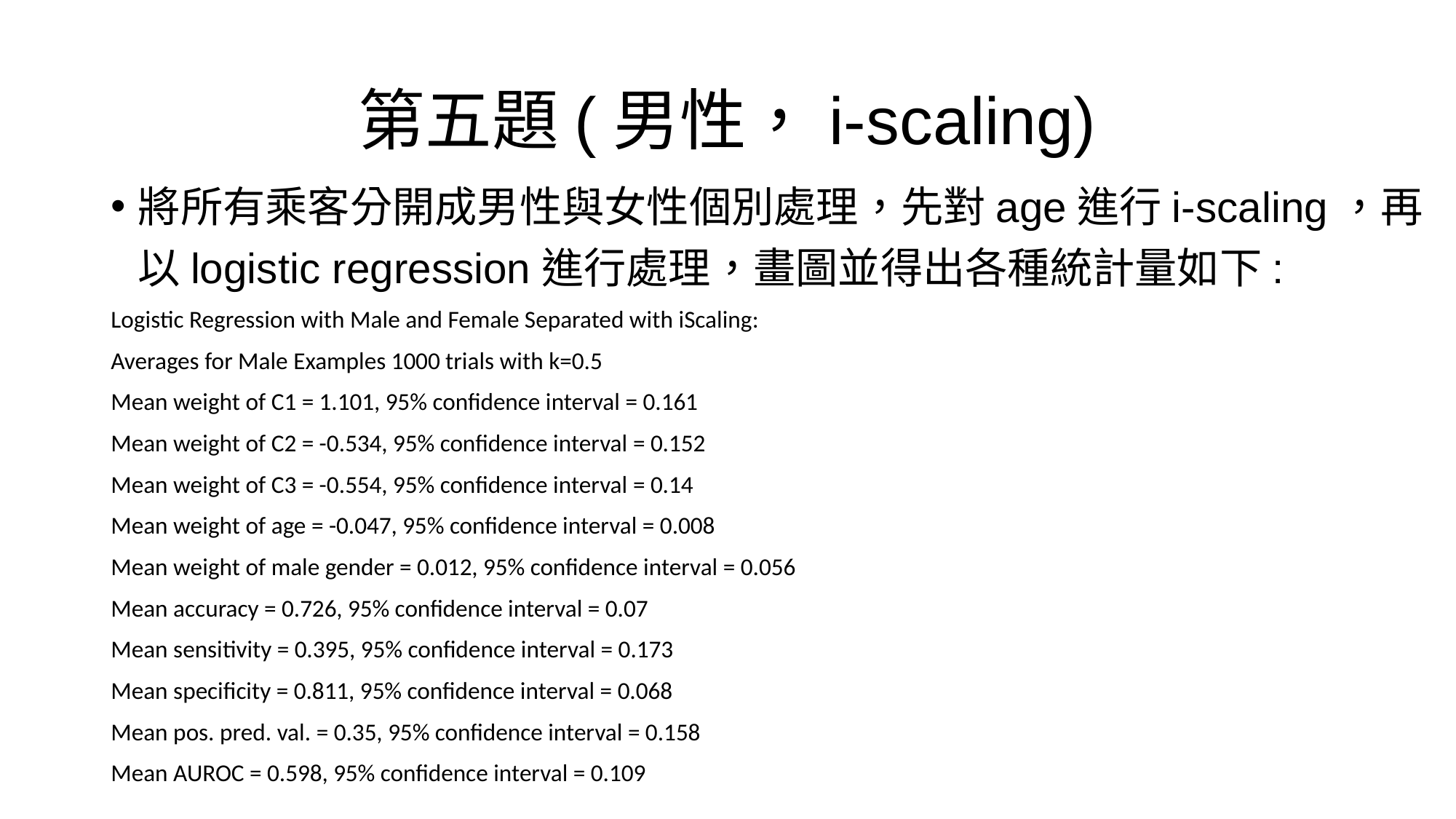

# 第五題(男性，i-scaling)
將所有乘客分開成男性與女性個別處理，先對age進行i-scaling，再以logistic regression進行處理，畫圖並得出各種統計量如下:
Logistic Regression with Male and Female Separated with iScaling:
Averages for Male Examples 1000 trials with k=0.5
Mean weight of C1 = 1.101, 95% confidence interval = 0.161
Mean weight of C2 = -0.534, 95% confidence interval = 0.152
Mean weight of C3 = -0.554, 95% confidence interval = 0.14
Mean weight of age = -0.047, 95% confidence interval = 0.008
Mean weight of male gender = 0.012, 95% confidence interval = 0.056
Mean accuracy = 0.726, 95% confidence interval = 0.07
Mean sensitivity = 0.395, 95% confidence interval = 0.173
Mean specificity = 0.811, 95% confidence interval = 0.068
Mean pos. pred. val. = 0.35, 95% confidence interval = 0.158
Mean AUROC = 0.598, 95% confidence interval = 0.109